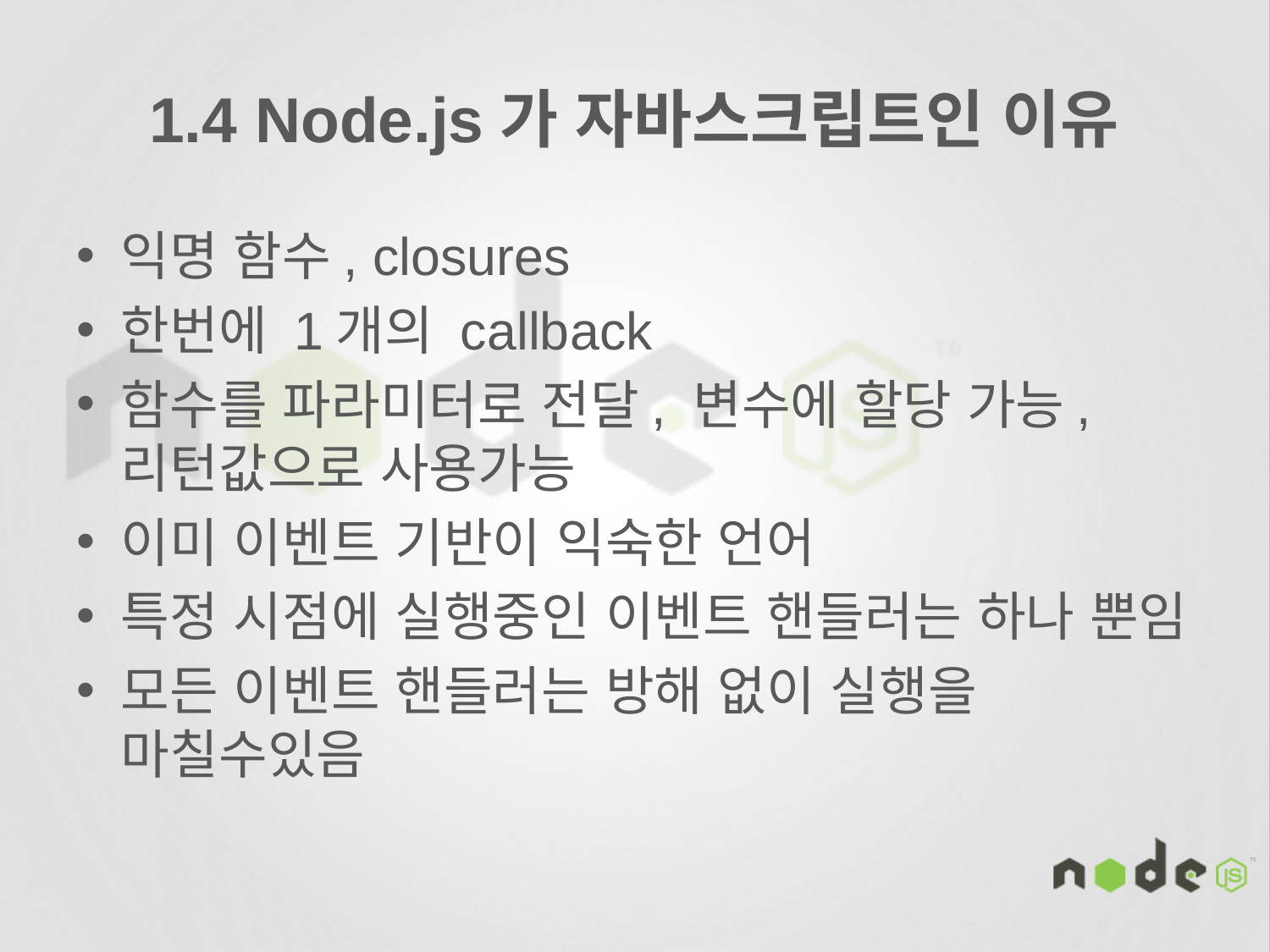

# 1.4 Node.js가 자바스크립트인 이유
익명 함수, closures
한번에 1개의 callback
함수를 파라미터로 전달, 변수에 할당 가능, 리턴값으로 사용가능
이미 이벤트 기반이 익숙한 언어
특정 시점에 실행중인 이벤트 핸들러는 하나 뿐임
모든 이벤트 핸들러는 방해 없이 실행을 마칠수있음